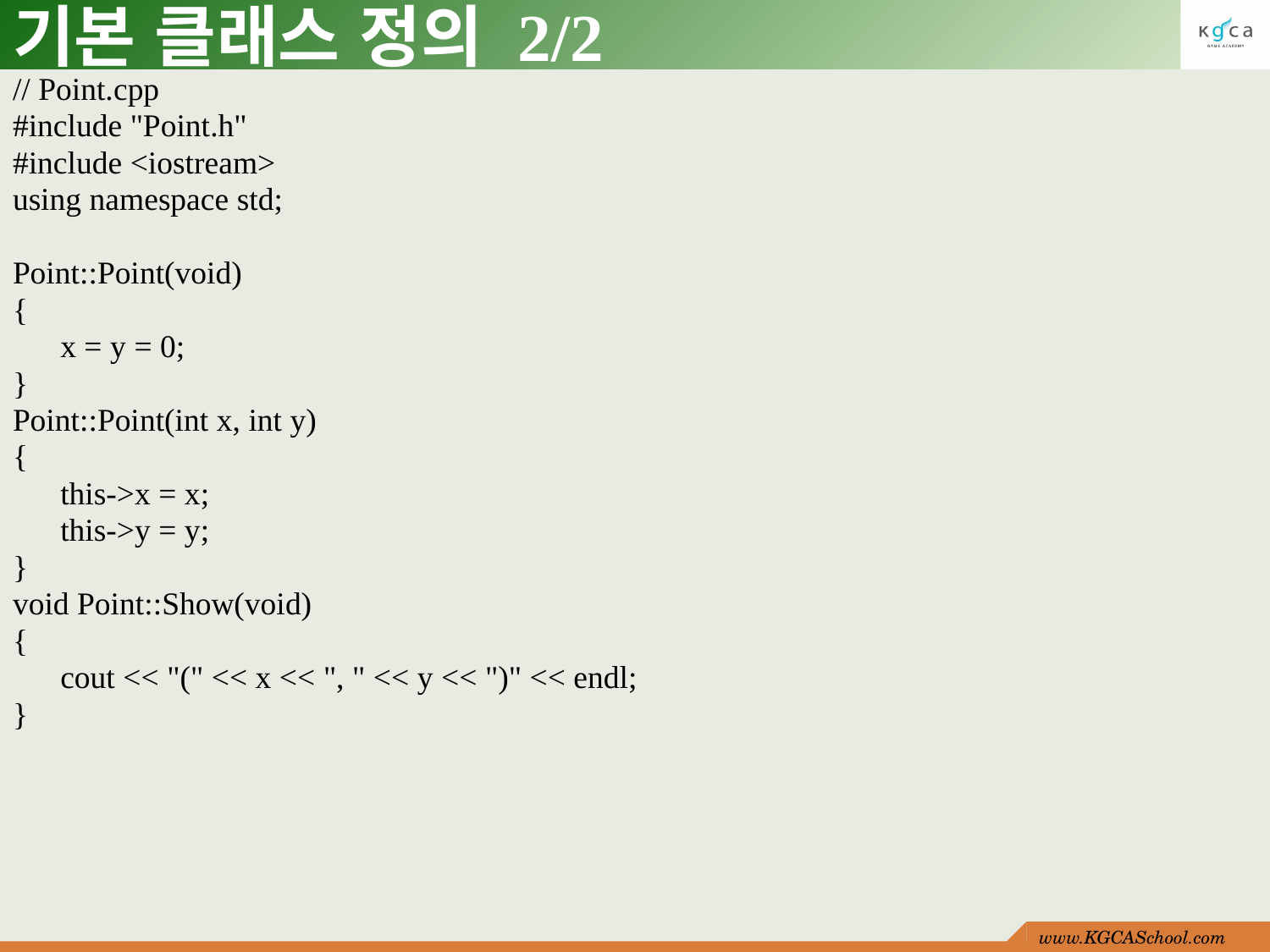

# 기본 클래스 정의 2/2
// Point.cpp
#include "Point.h"
#include <iostream>
using namespace std;

Point::Point(void)
{
	x = y = 0;
}
Point::Point(int x, int y)
{
	this->x = x;
	this->y = y;
}
void Point::Show(void)
{
	cout << "(" << x << ", " << y << ")" << endl;
}